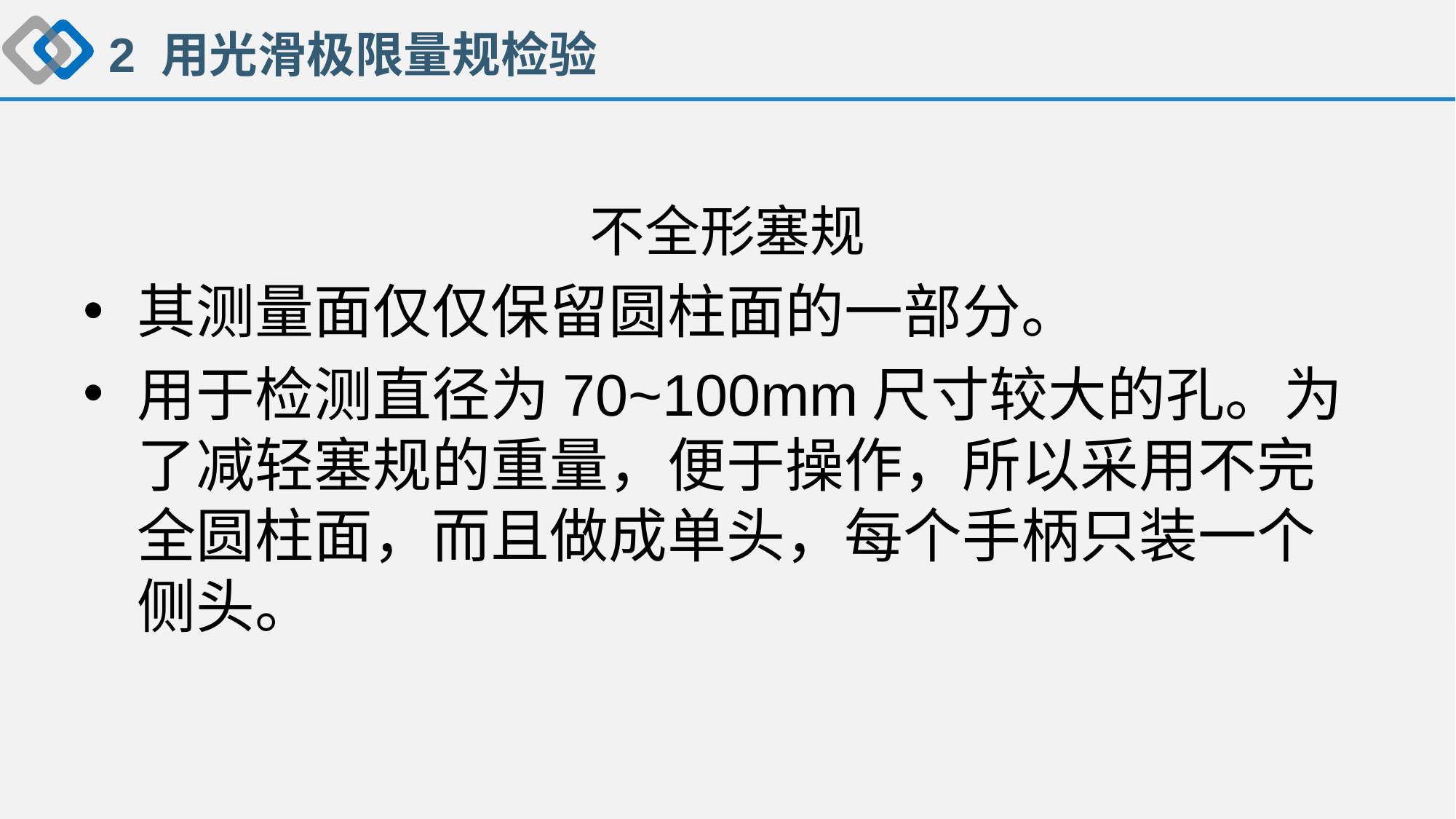

2 用光滑极限量规检验
不全形塞规
其测量面仅仅保留圆柱面的一部分。
用于检测直径为70~100mm尺寸较大的孔。为了减轻塞规的重量，便于操作，所以采用不完全圆柱面，而且做成单头，每个手柄只装一个侧头。